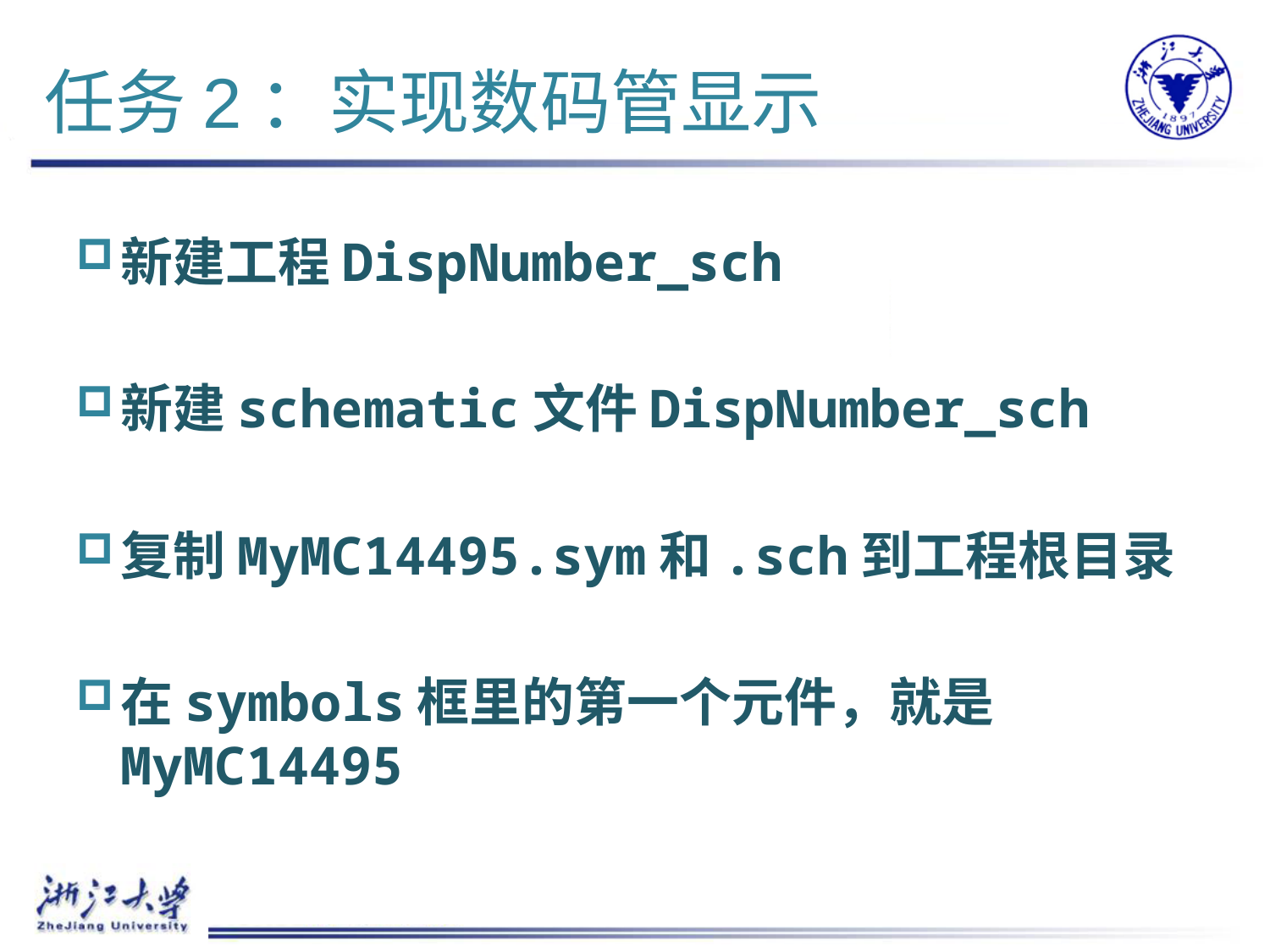

# 任务2：实现数码管显示
新建工程DispNumber_sch

新建schematic文件DispNumber_sch

复制MyMC14495.sym和.sch到工程根目录

在symbols框里的第一个元件，就是MyMC14495